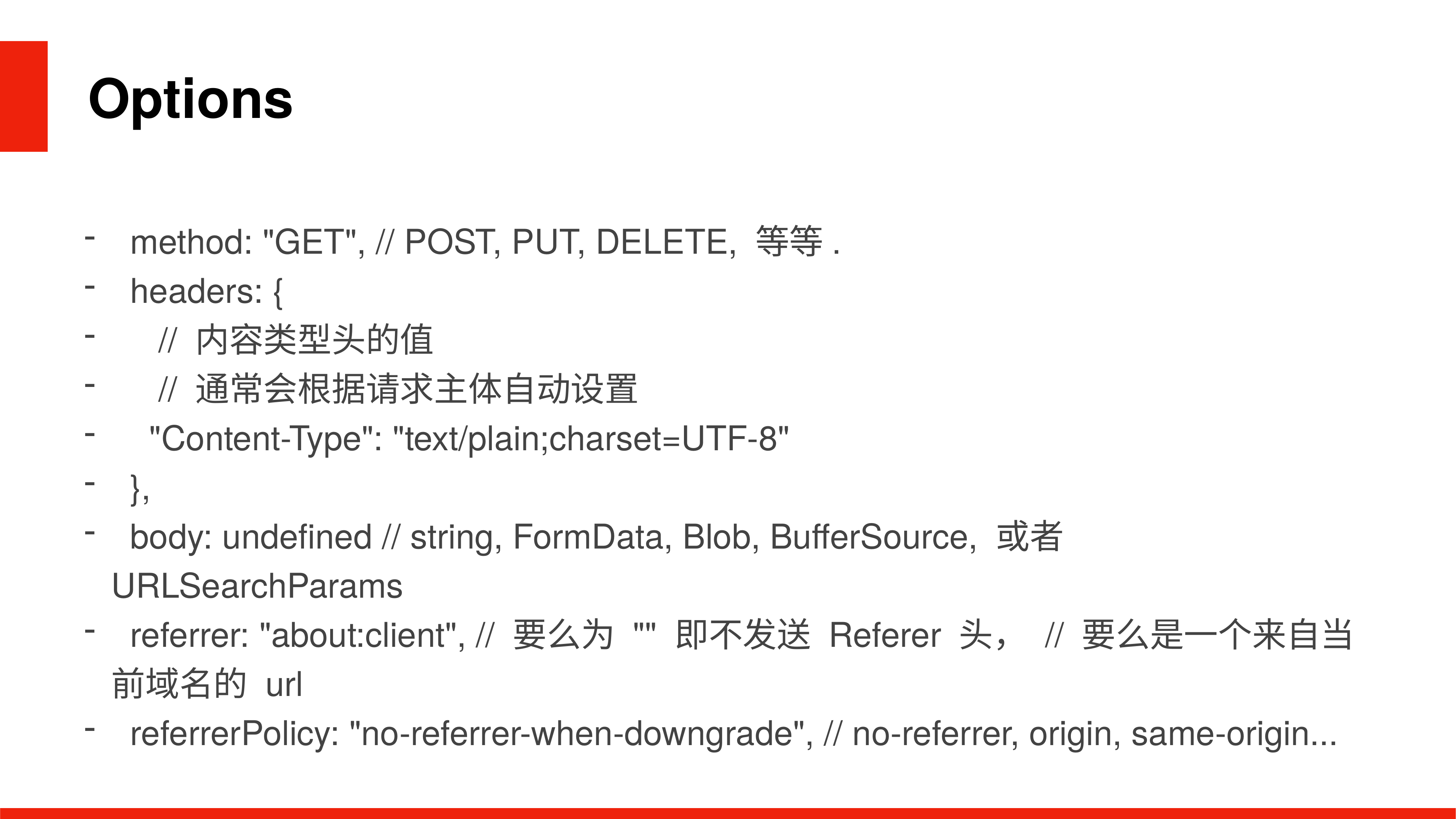

Options
  method: "GET", // POST, PUT, DELETE, 等等.
  headers: {
     // 内容类型头的值
     // 通常会根据请求主体自动设置
    "Content-Type": "text/plain;charset=UTF-8"
  },
  body: undefined // string, FormData, Blob, BufferSource, 或者 URLSearchParams
  referrer: "about:client", // 要么为 "" 即不发送 Referer 头， // 要么是一个来自当前域名的 url
  referrerPolicy: "no-referrer-when-downgrade", // no-referrer, origin, same-origin...
5